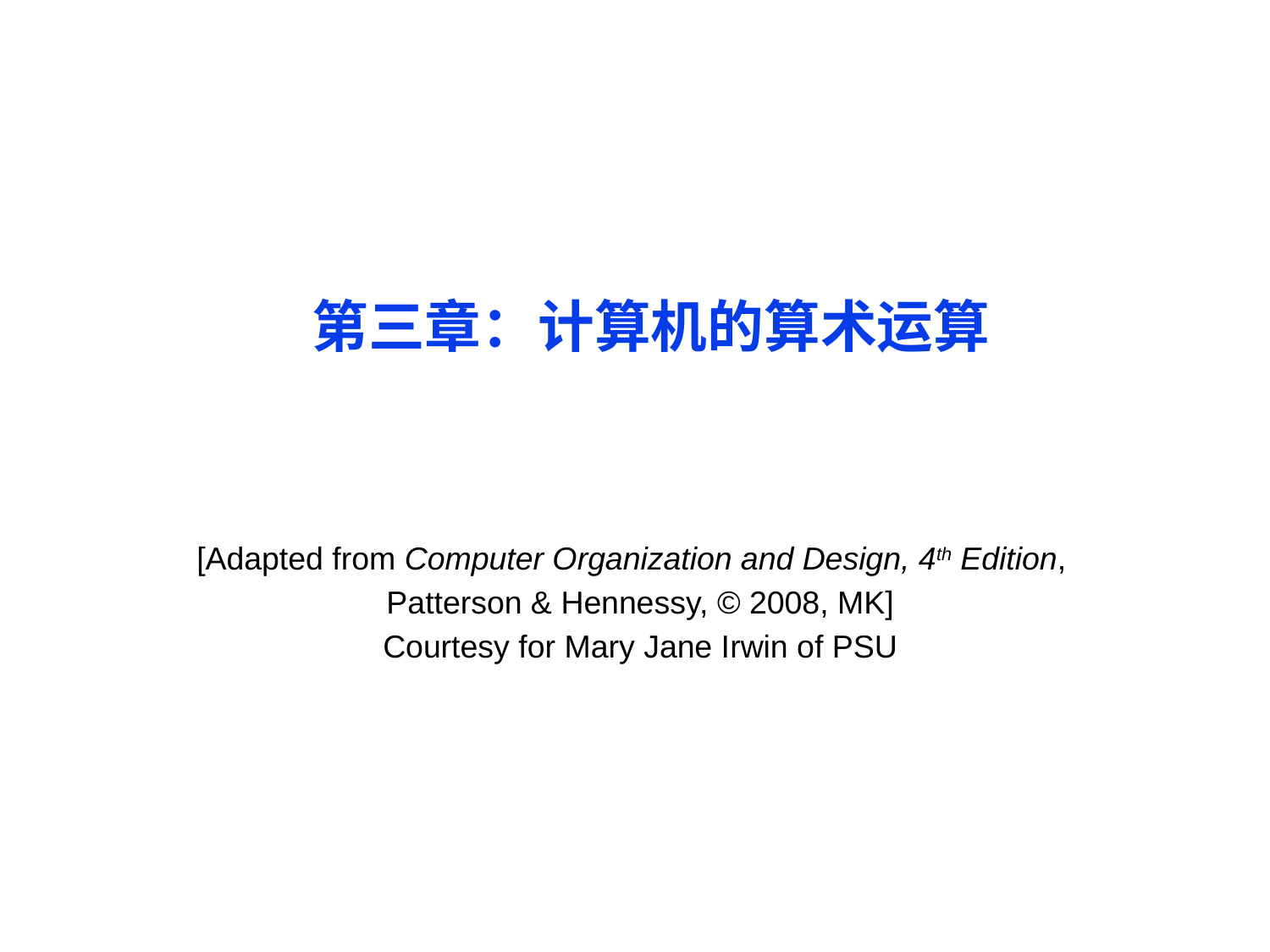

# 第三章：计算机的算术运算
[Adapted from Computer Organization and Design, 4th Edition,
Patterson & Hennessy, © 2008, MK]
Courtesy for Mary Jane Irwin of PSU